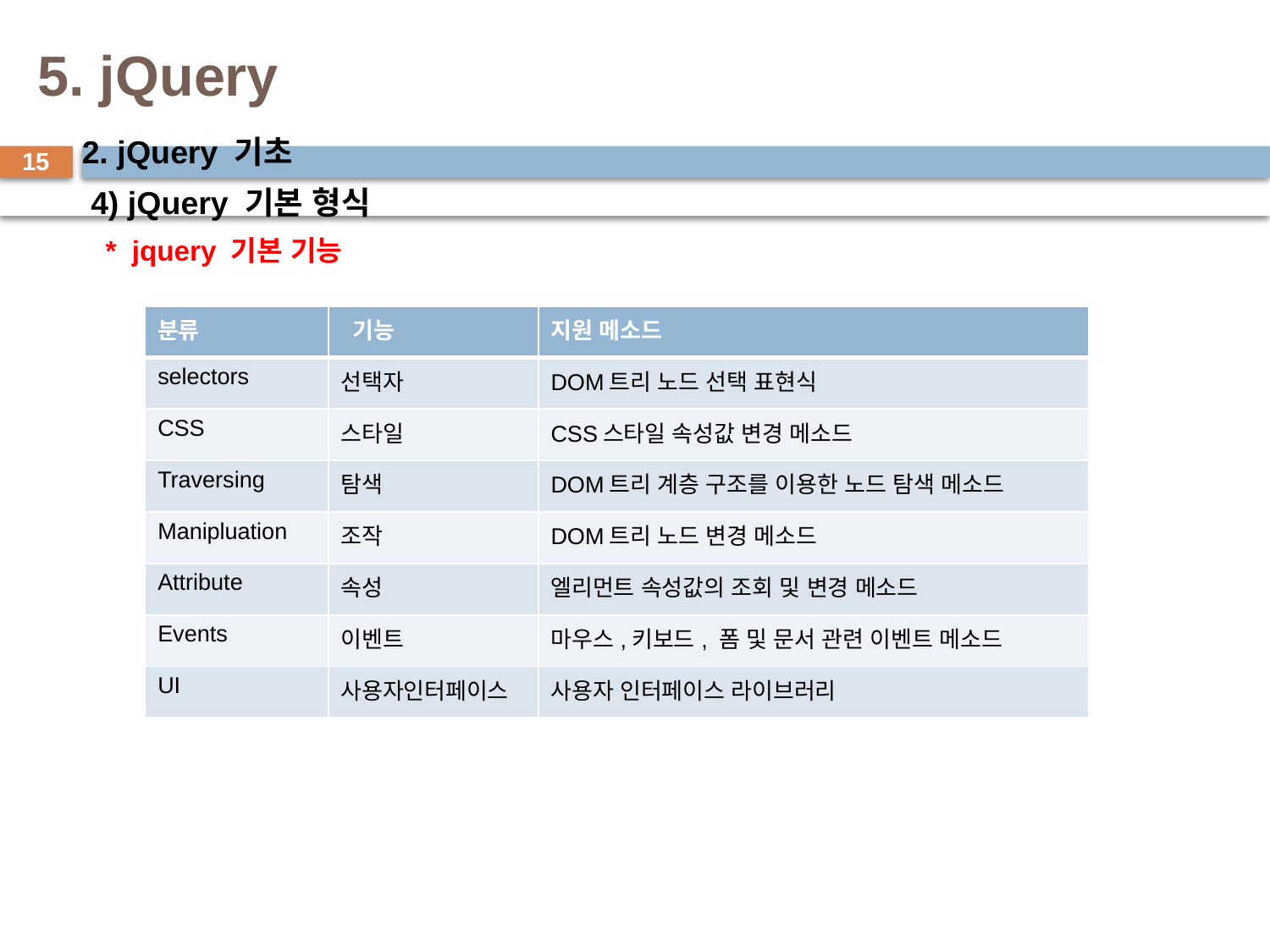

# 5. jQuery
2. jQuery 기초
 4) jQuery 기본 형식
   *  jquery 기본 기능

15
| 분류 | 기능 | 지원 메소드 |
| --- | --- | --- |
| selectors | 선택자 | DOM트리 노드 선택 표현식 |
| CSS | 스타일 | CSS스타일 속성값 변경 메소드 |
| Traversing | 탐색 | DOM트리 계층 구조를 이용한 노드 탐색 메소드 |
| Manipluation | 조작 | DOM트리 노드 변경 메소드 |
| Attribute | 속성 | 엘리먼트 속성값의 조회 및 변경 메소드 |
| Events | 이벤트 | 마우스,키보드, 폼 및 문서 관련 이벤트 메소드 |
| UI | 사용자인터페이스 | 사용자 인터페이스 라이브러리 |